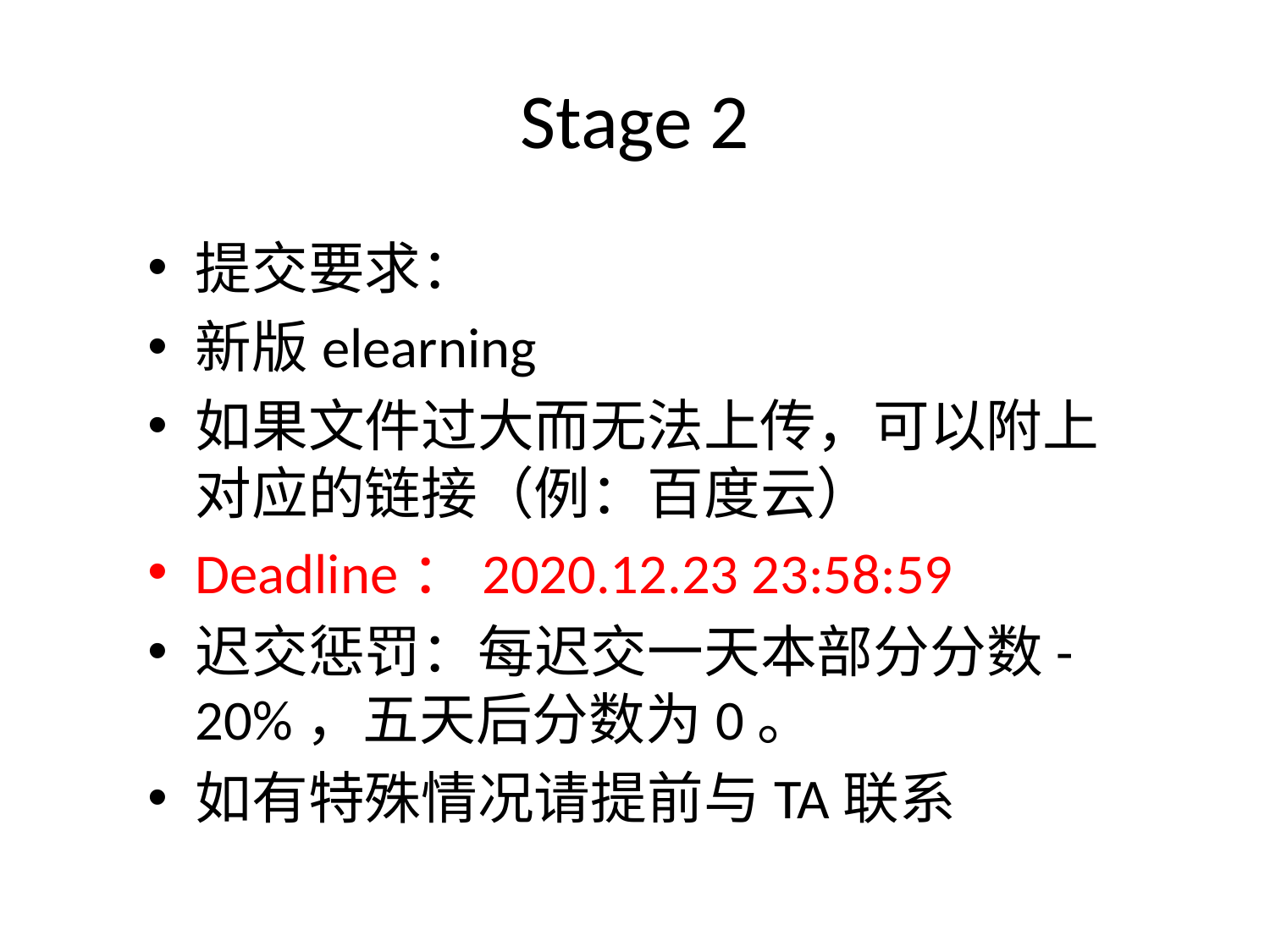

# Stage 2
提交要求：
新版elearning
如果文件过大而无法上传，可以附上对应的链接（例：百度云）
Deadline：2020.12.23 23:58:59
迟交惩罚：每迟交一天本部分分数-20%，五天后分数为0。
如有特殊情况请提前与TA联系